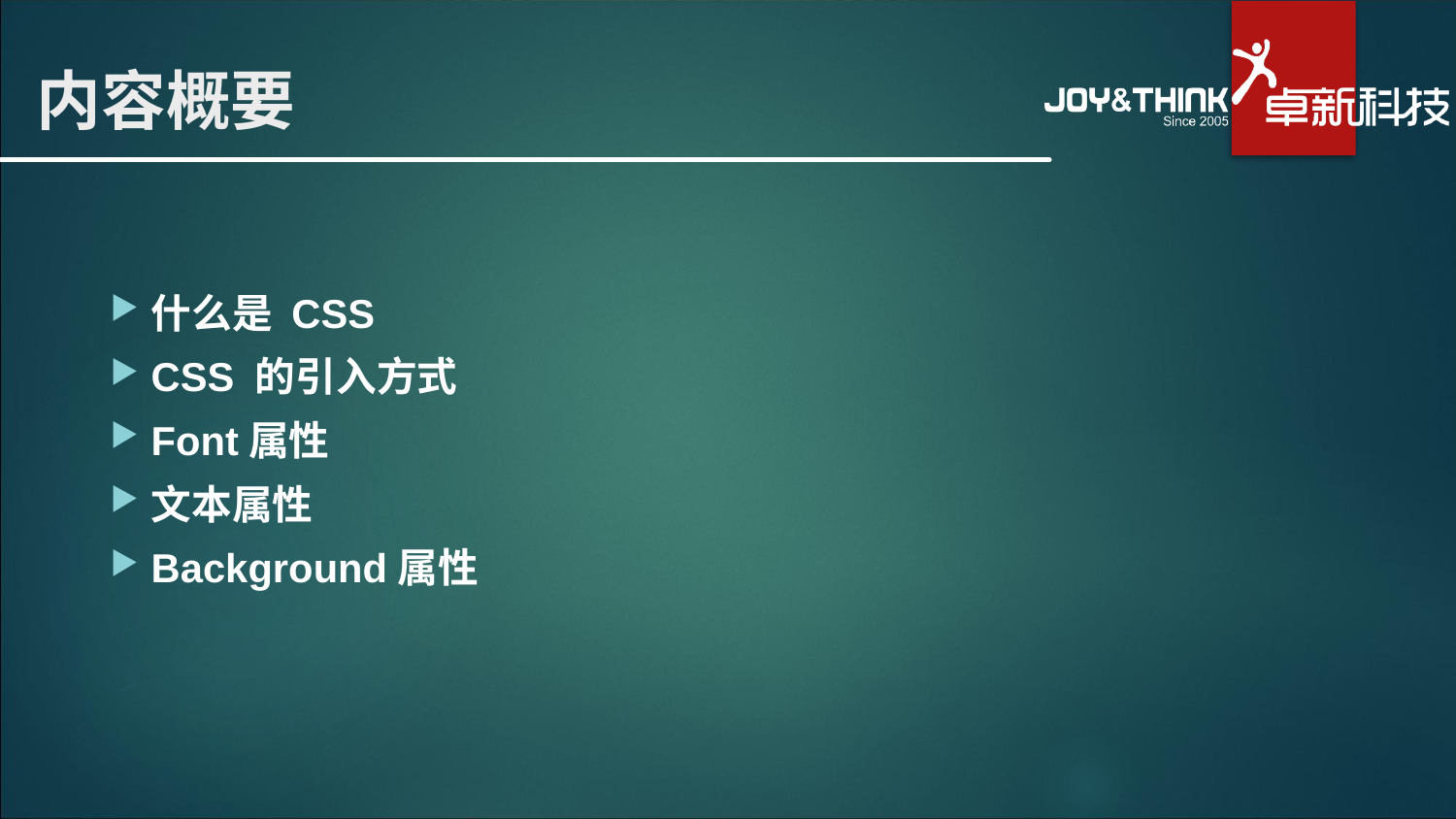

# 内容概要
什么是 CSS
CSS 的引入方式
Font属性
文本属性
Background属性